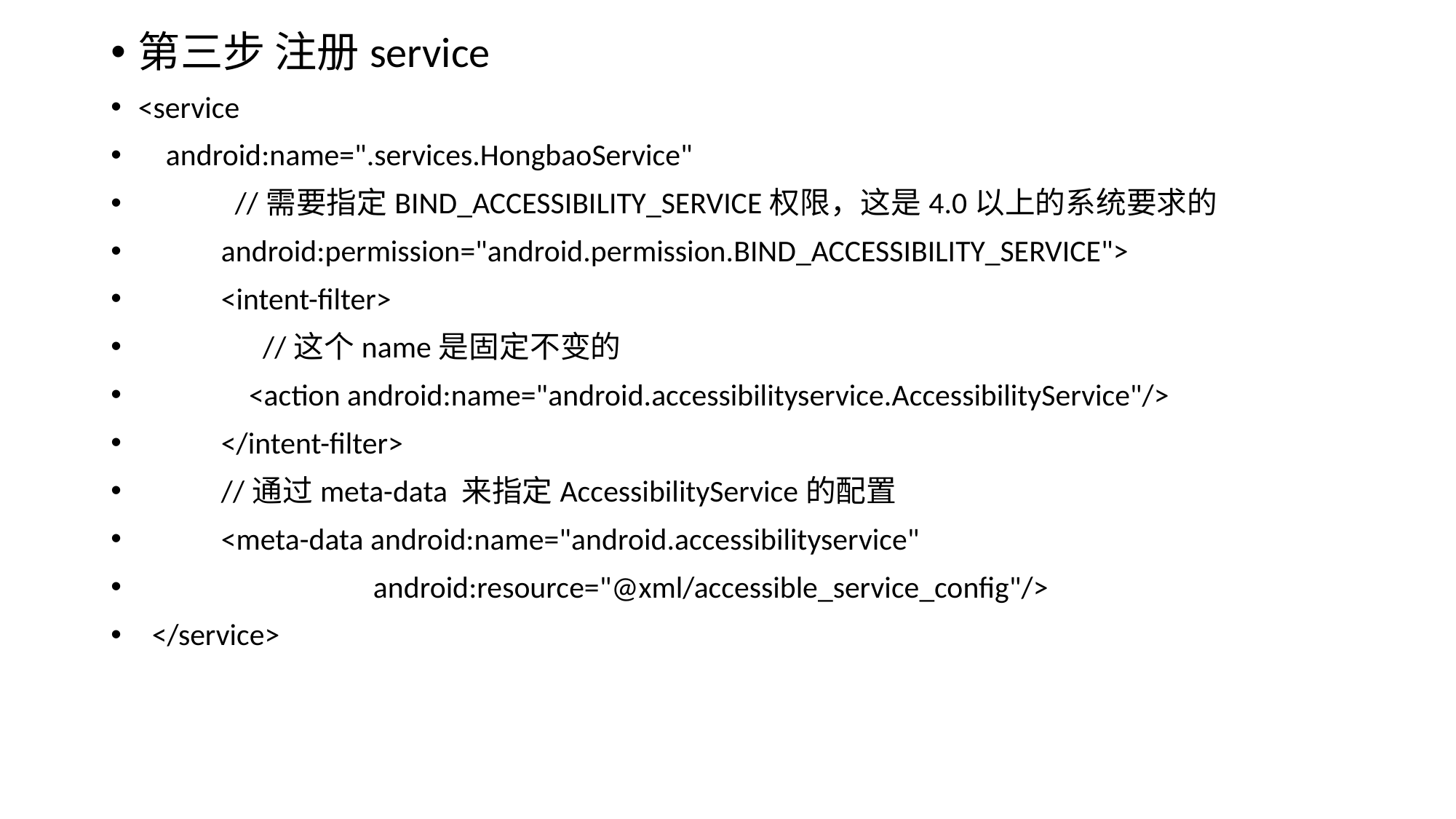

第三步 注册service
<service
    android:name=".services.HongbaoService"
              //需要指定BIND_ACCESSIBILITY_SERVICE权限，这是4.0以上的系统要求的
            android:permission="android.permission.BIND_ACCESSIBILITY_SERVICE">
            <intent-filter>
                  //这个name是固定不变的
                <action android:name="android.accessibilityservice.AccessibilityService"/>
            </intent-filter>
            //通过meta-data 来指定AccessibilityService的配置
            <meta-data android:name="android.accessibilityservice"
                                  android:resource="@xml/accessible_service_config"/>
  </service>